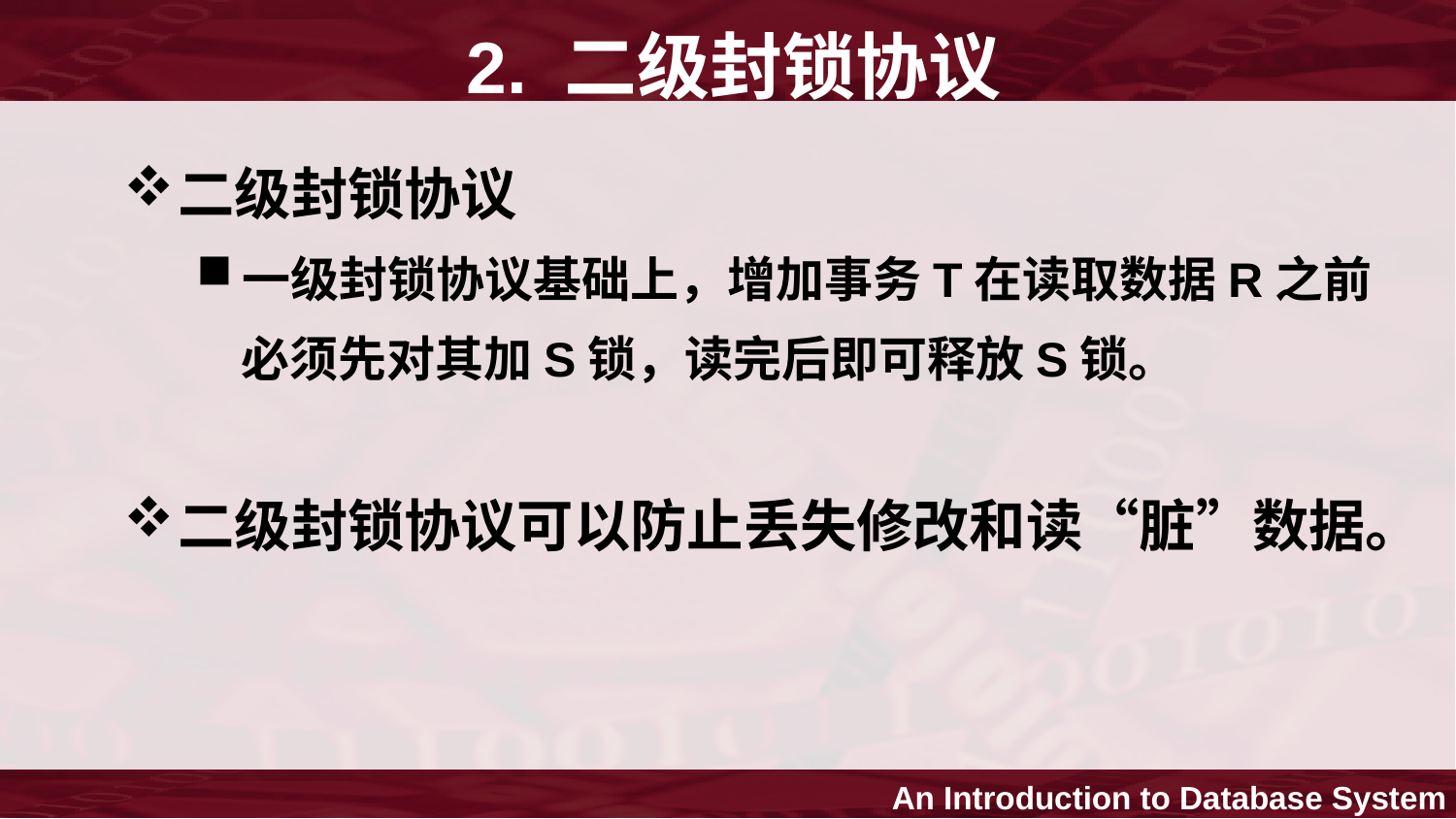

2. 二级封锁协议
二级封锁协议
一级封锁协议基础上，增加事务T在读取数据R之前
   必须先对其加S锁，读完后即可释放S锁。

二级封锁协议可以防止丢失修改和读“脏”数据。